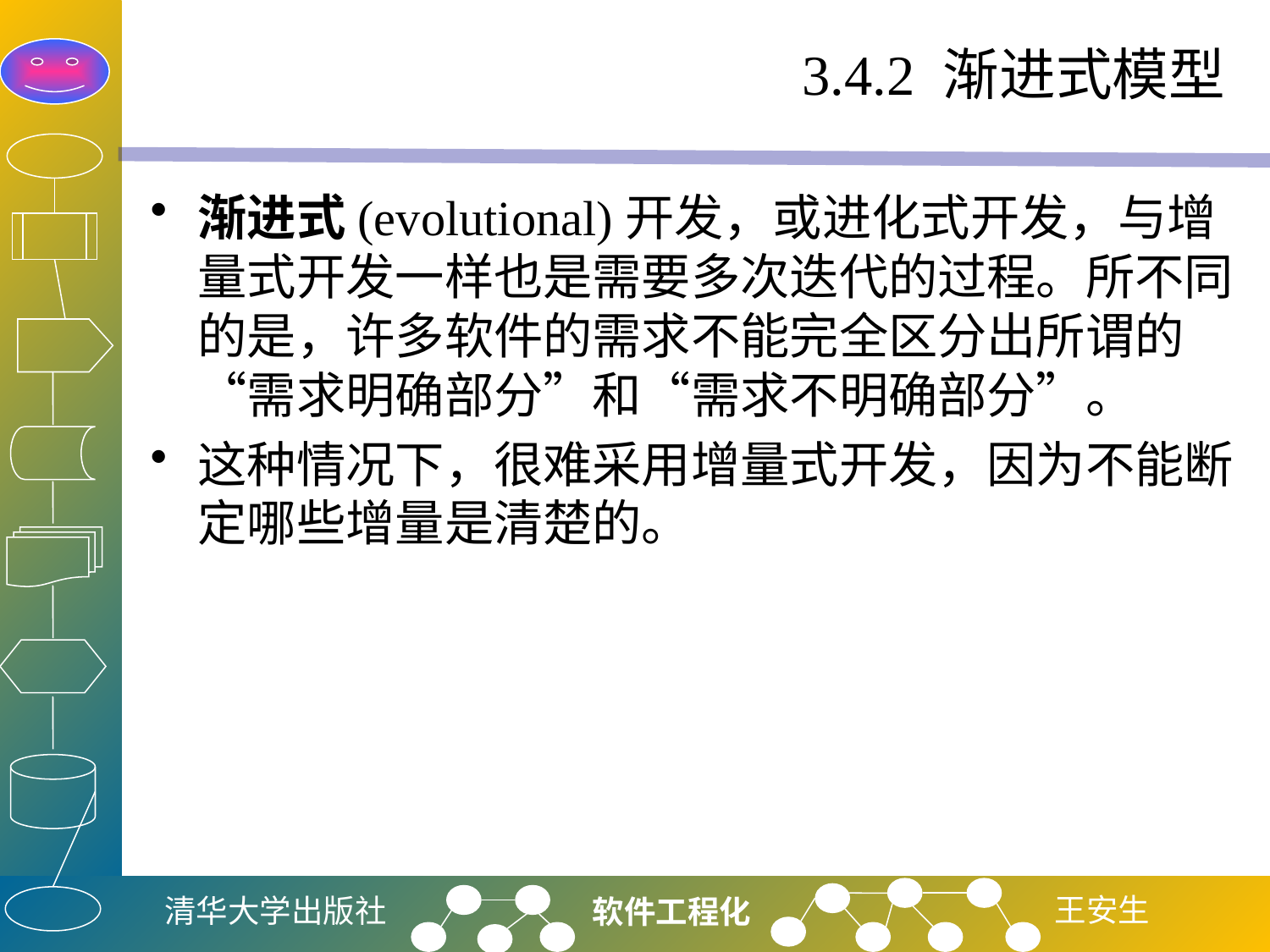

# 3.4.2 渐进式模型
渐进式(evolutional)开发，或进化式开发，与增量式开发一样也是需要多次迭代的过程。所不同的是，许多软件的需求不能完全区分出所谓的“需求明确部分”和“需求不明确部分”。
这种情况下，很难采用增量式开发，因为不能断定哪些增量是清楚的。